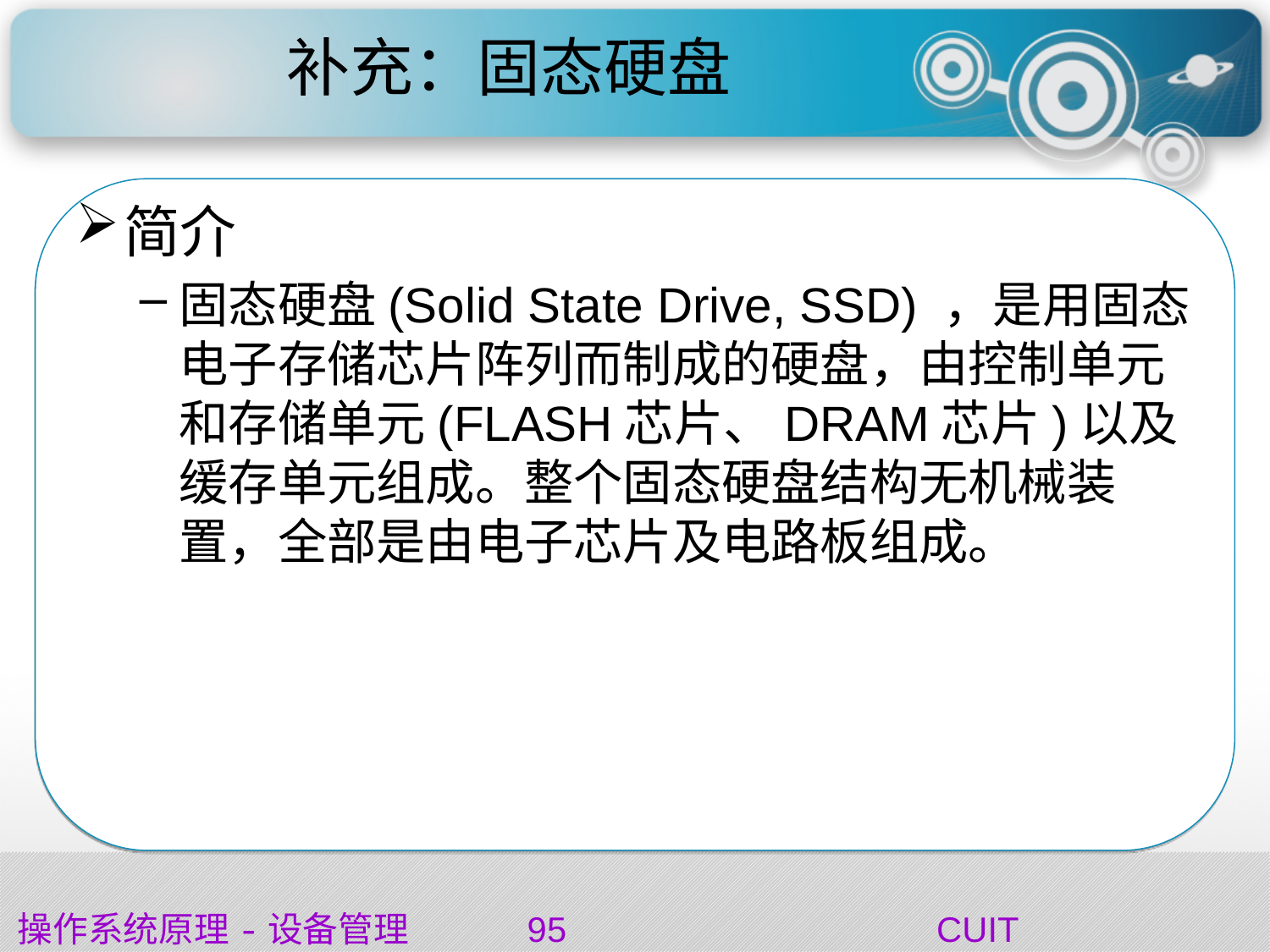

# 补充：固态硬盘
简介
固态硬盘(Solid State Drive, SSD) ，是用固态电子存储芯片阵列而制成的硬盘，由控制单元和存储单元(FLASH芯片、DRAM芯片)以及缓存单元组成。整个固态硬盘结构无机械装置，全部是由电子芯片及电路板组成。